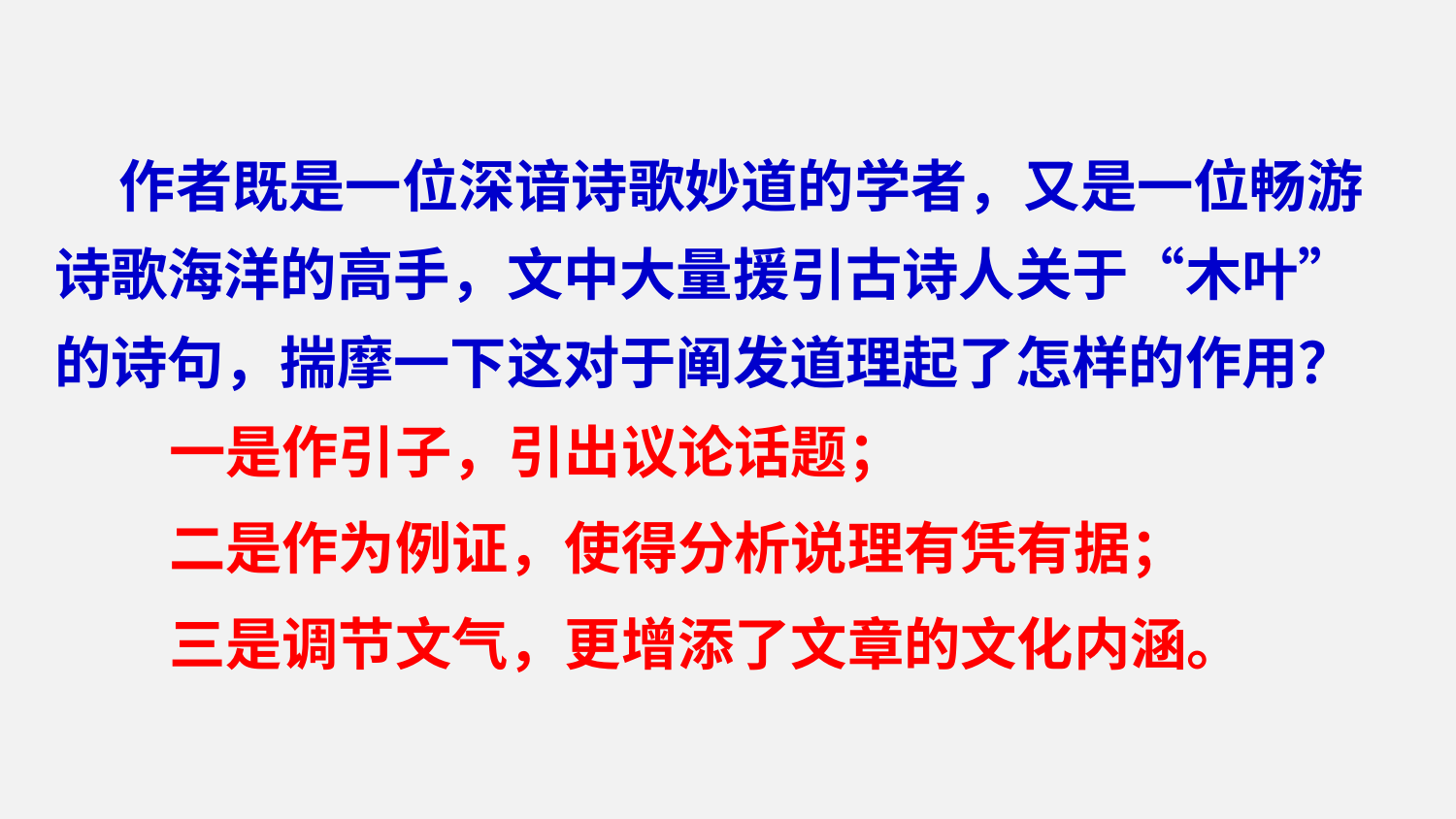

作者既是一位深谙诗歌妙道的学者，又是一位畅游诗歌海洋的高手，文中大量援引古诗人关于“木叶”的诗句，揣摩一下这对于阐发道理起了怎样的作用？
一是作引子，引出议论话题；
二是作为例证，使得分析说理有凭有据；
三是调节文气，更增添了文章的文化内涵。